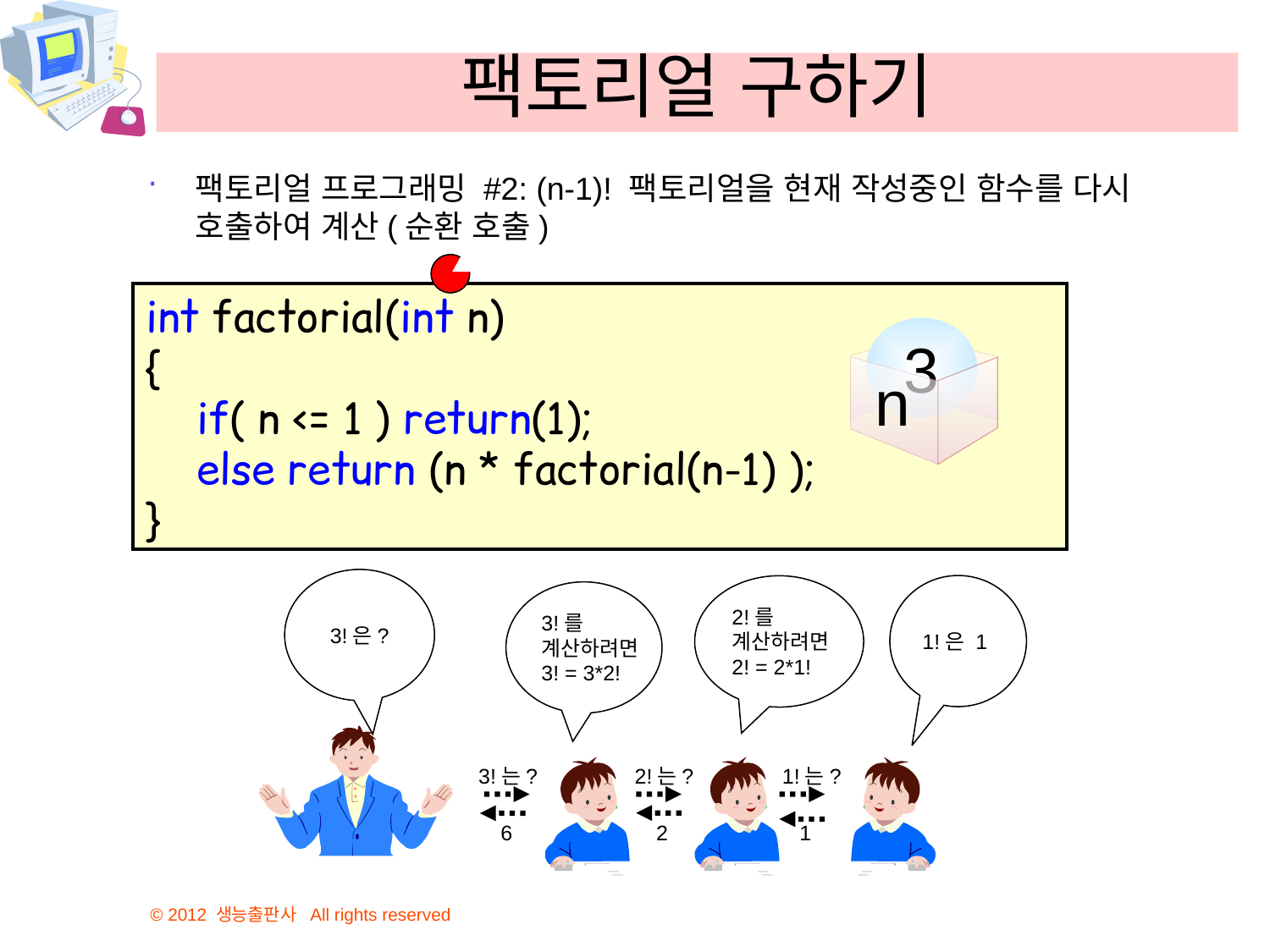

# 팩토리얼 구하기
팩토리얼 프로그래밍 #2: (n-1)! 팩토리얼을 현재 작성중인 함수를 다시 호출하여 계산(순환 호출)

int factorial(int n)
{
    if( n <= 1 ) return(1);
    else return (n * factorial(n-1) );
}
3

n

3!은?
1!은 1
2!를
계산하려면
2! = 2*1!
3!를
계산하려면
3! = 3*2!

3!는?

2!는?

1!는?

2

6
1